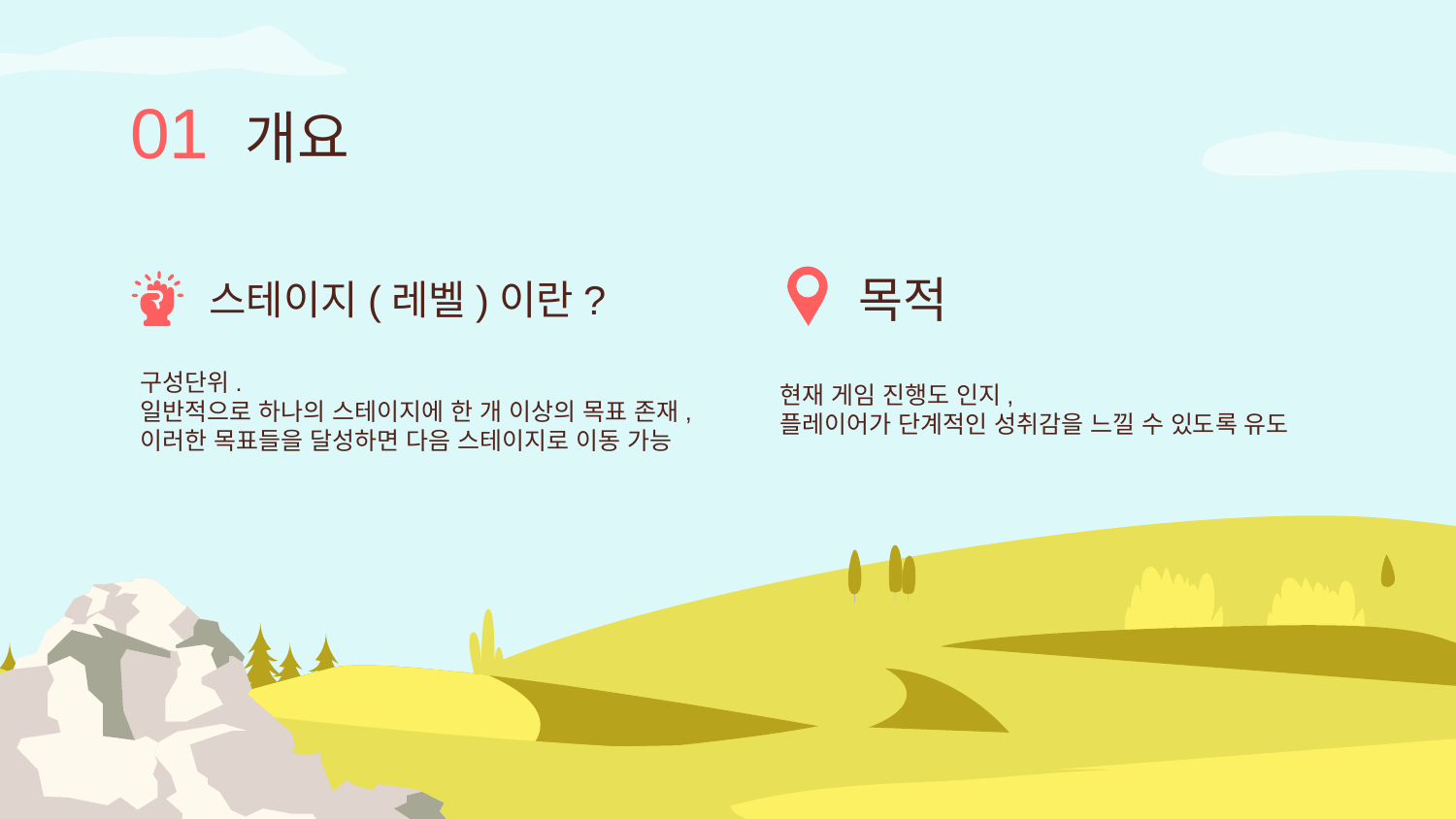

# 01 개요

스테이지(레벨)이란?
목적
현재 게임 진행도 인지,
플레이어가 단계적인 성취감을 느낄 수 있도록 유도
구성단위.
일반적으로 하나의 스테이지에 한 개 이상의 목표 존재,
이러한 목표들을 달성하면 다음 스테이지로 이동 가능